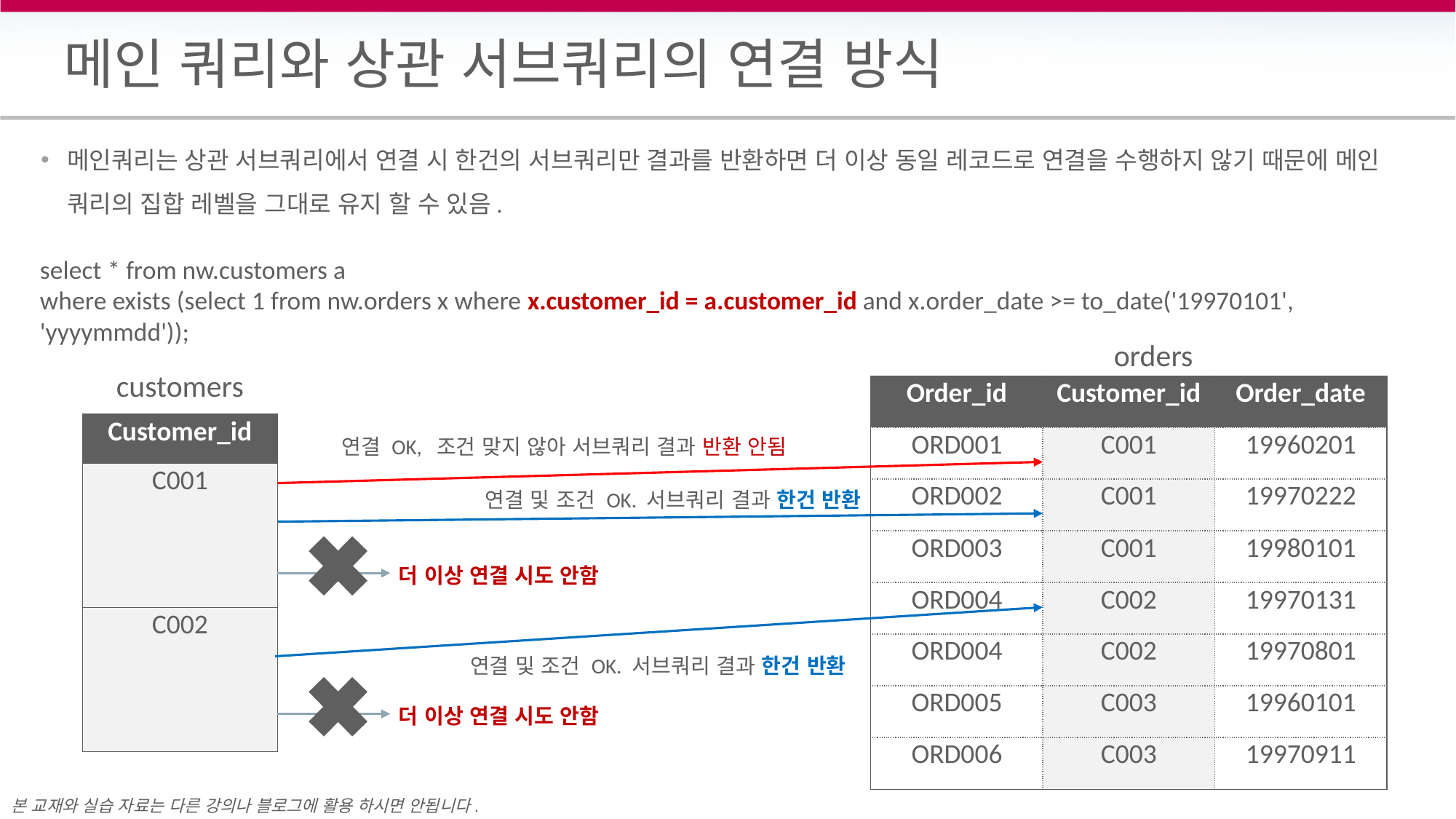

# 메인 쿼리와 상관 서브쿼리의 연결 방식
메인쿼리는 상관 서브쿼리에서 연결 시 한건의 서브쿼리만 결과를 반환하면 더 이상 동일 레코드로 연결을 수행하지 않기 때문에 메인 쿼리의 집합 레벨을 그대로 유지 할 수 있음.

select * from nw.customers a
where exists (select 1 from nw.orders x where x.customer_id = a.customer_id and x.order_date >= to_date('19970101', 'yyyymmdd'));
orders
customers
| Order\_id | Customer\_id | Order\_date |
| --- | --- | --- |
| ORD001 | C001 | 19960201 |
| ORD002 | C001 | 19970222 |
| ORD003 | C001 | 19980101 |
| ORD004 | C002 | 19970131 |
| ORD004 | C002 | 19970801 |
| ORD005 | C003 | 19960101 |
| ORD006 | C003 | 19970911 |
| Customer\_id |
| --- |
| C001 |
| C002 |
연결 OK,  조건 맞지 않아 서브쿼리 결과 반환 안됨
연결 및 조건 OK. 서브쿼리 결과 한건 반환

더 이상 연결 시도 안함
연결 및 조건 OK. 서브쿼리 결과 한건 반환

더 이상 연결 시도 안함